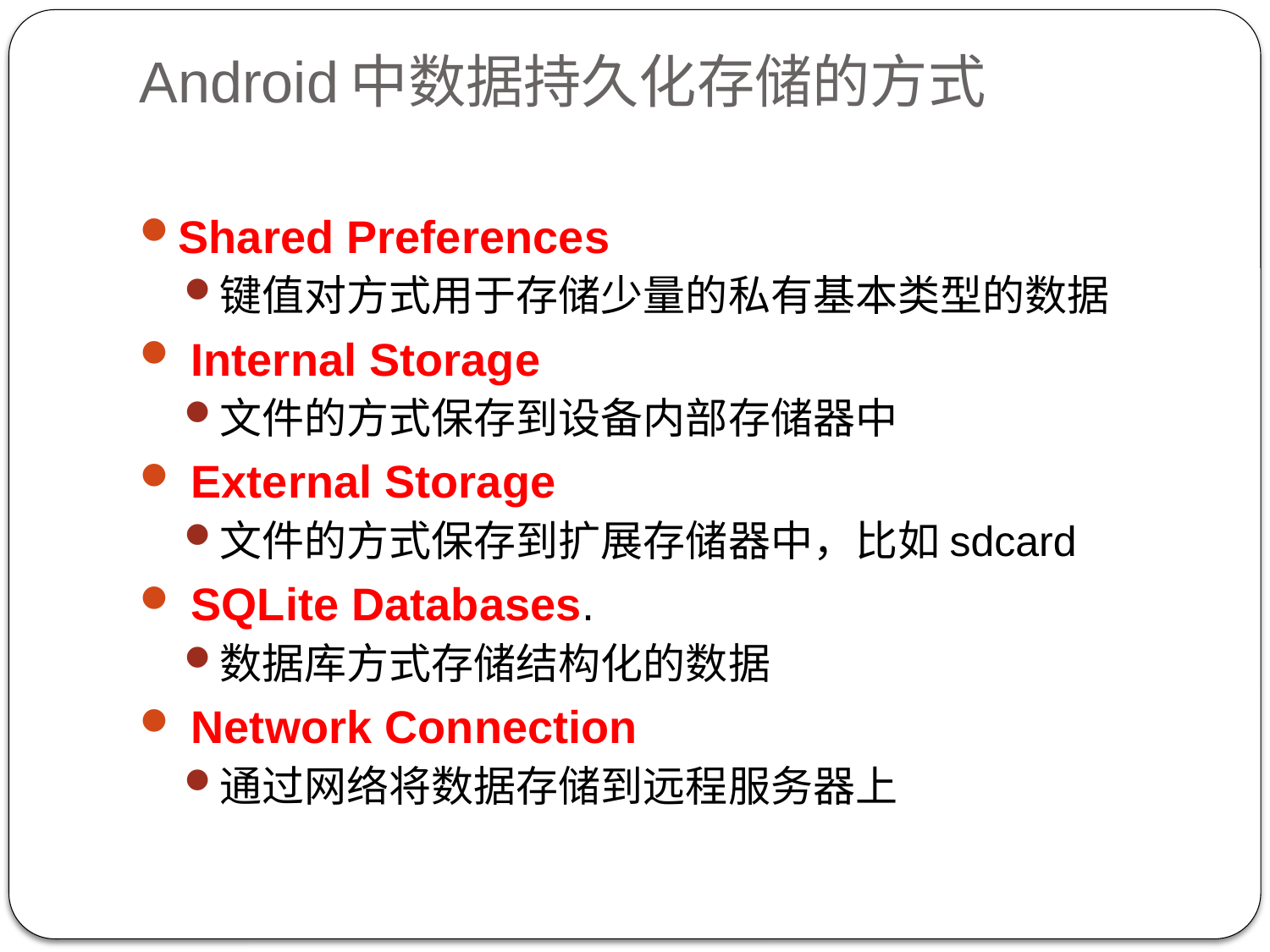

# Android中数据持久化存储的方式
Shared Preferences
键值对方式用于存储少量的私有基本类型的数据
 Internal Storage
文件的方式保存到设备内部存储器中
 External Storage
文件的方式保存到扩展存储器中，比如sdcard
 SQLite Databases.
数据库方式存储结构化的数据
 Network Connection
通过网络将数据存储到远程服务器上